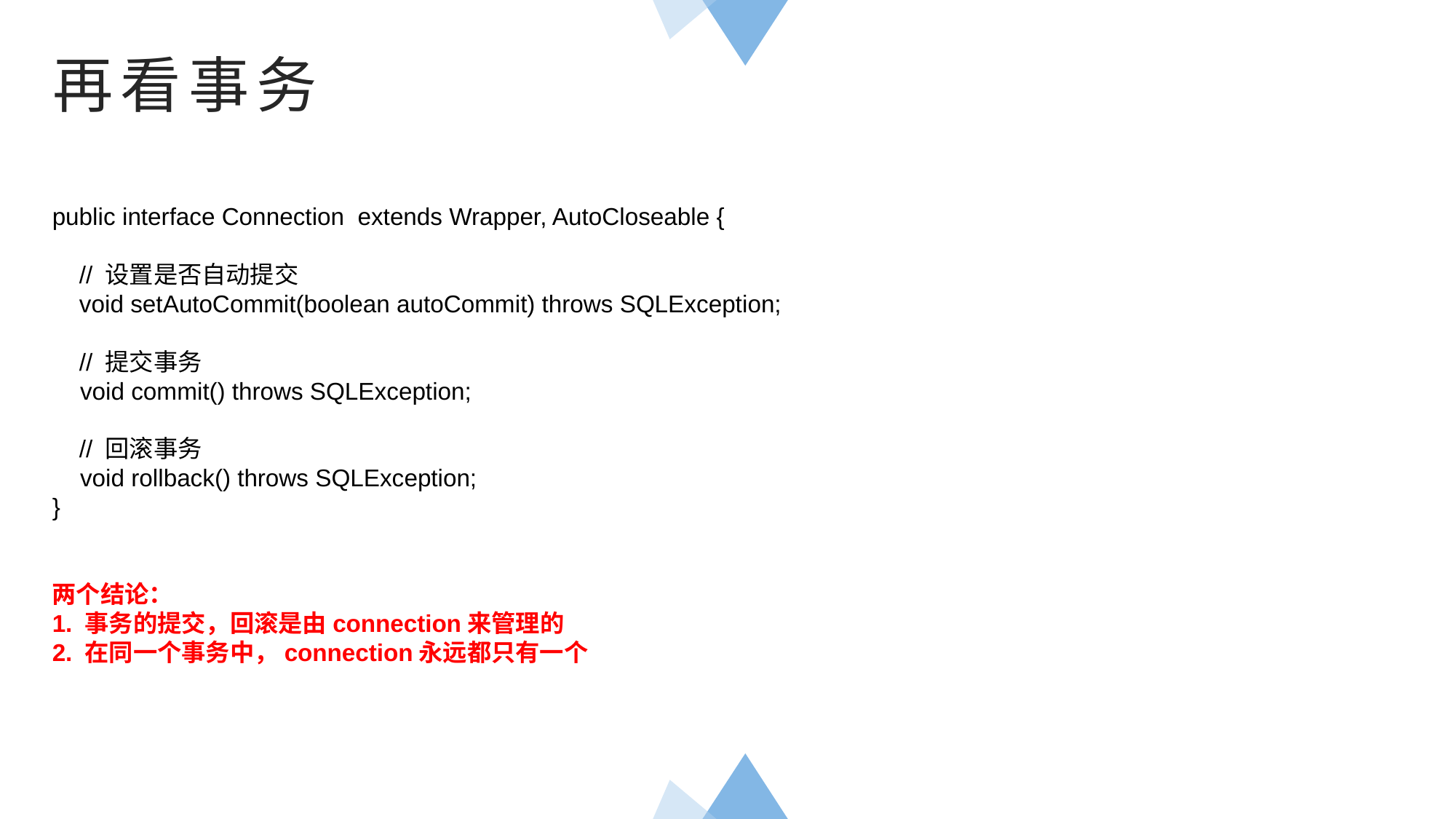

再看事务
public interface Connection  extends Wrapper, AutoCloseable {

    // 设置是否自动提交
    void setAutoCommit(boolean autoCommit) throws SQLException;
    // 提交事务
    void commit() throws SQLException;
    // 回滚事务
    void rollback() throws SQLException;
}
两个结论：
1. 事务的提交，回滚是由connection来管理的
2. 在同一个事务中，connection永远都只有一个
33